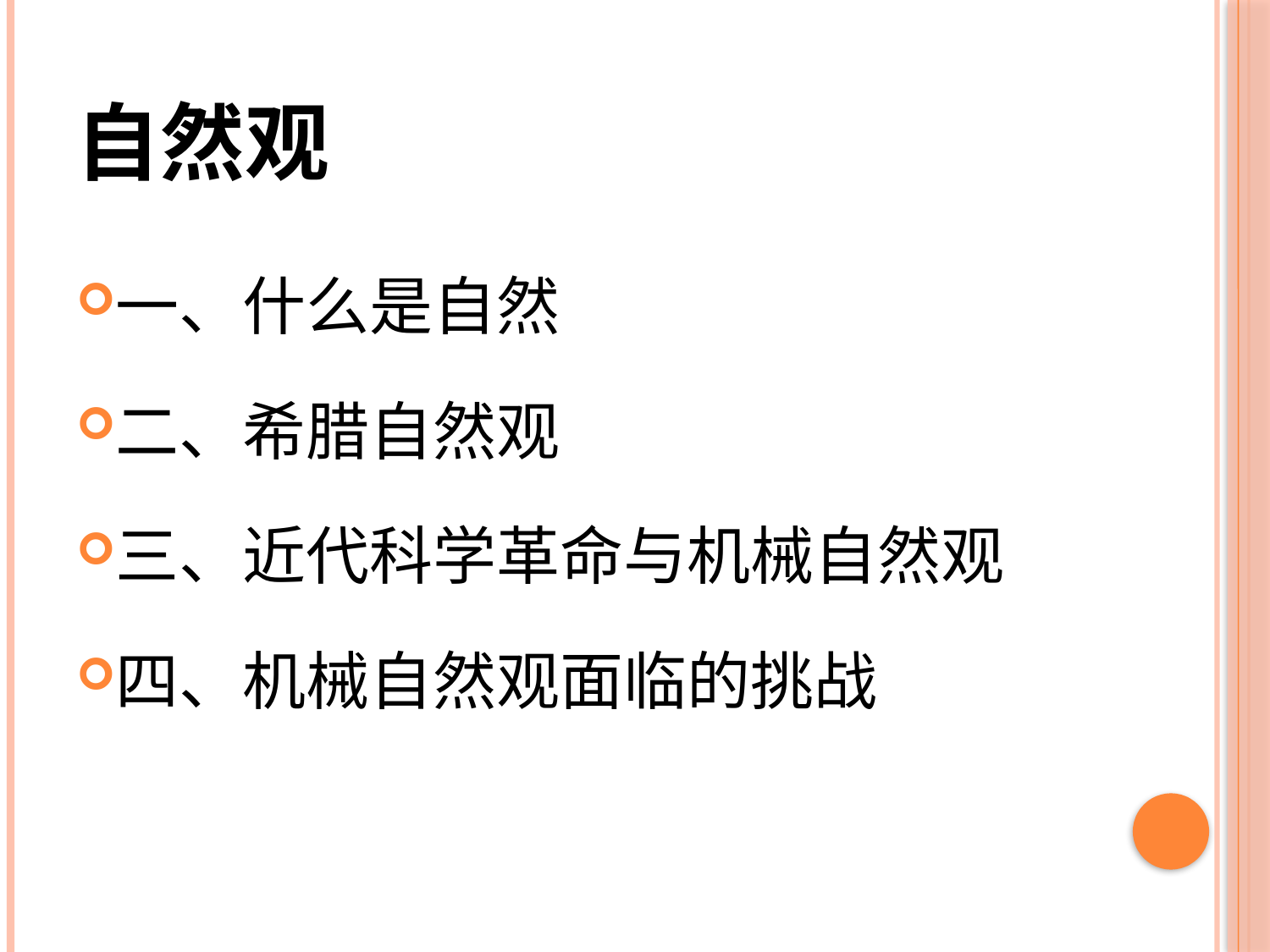

# 自然观
一、什么是自然
二、希腊自然观
三、近代科学革命与机械自然观
四、机械自然观面临的挑战